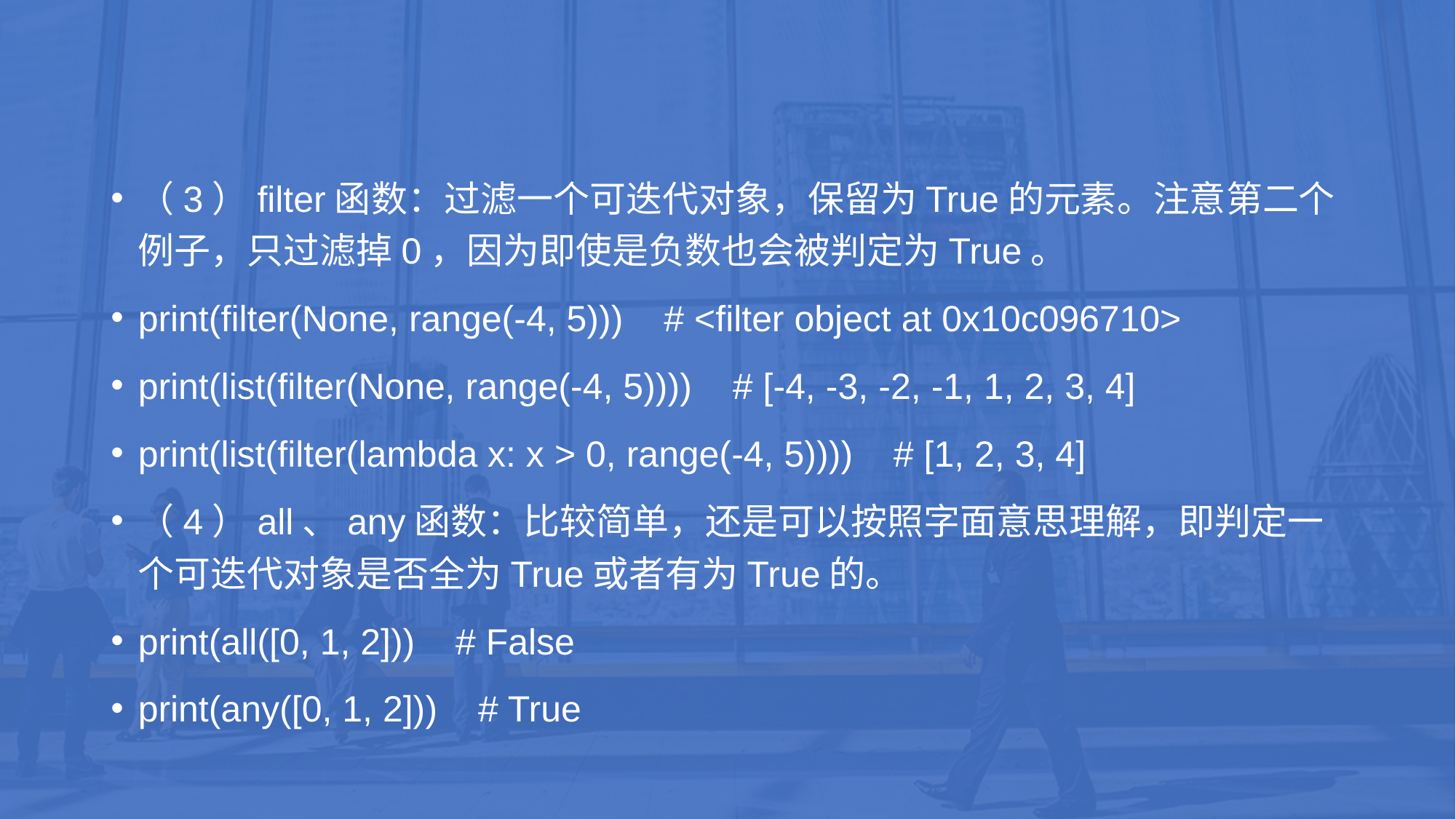

（3）filter函数：过滤一个可迭代对象，保留为True的元素。注意第二个例子，只过滤掉0，因为即使是负数也会被判定为True。
print(filter(None, range(-4, 5)))    # <filter object at 0x10c096710>
print(list(filter(None, range(-4, 5))))    # [-4, -3, -2, -1, 1, 2, 3, 4]
print(list(filter(lambda x: x > 0, range(-4, 5))))    # [1, 2, 3, 4]
（4）all、any函数：比较简单，还是可以按照字面意思理解，即判定一个可迭代对象是否全为True或者有为True的。
print(all([0, 1, 2]))    # False
print(any([0, 1, 2]))    # True